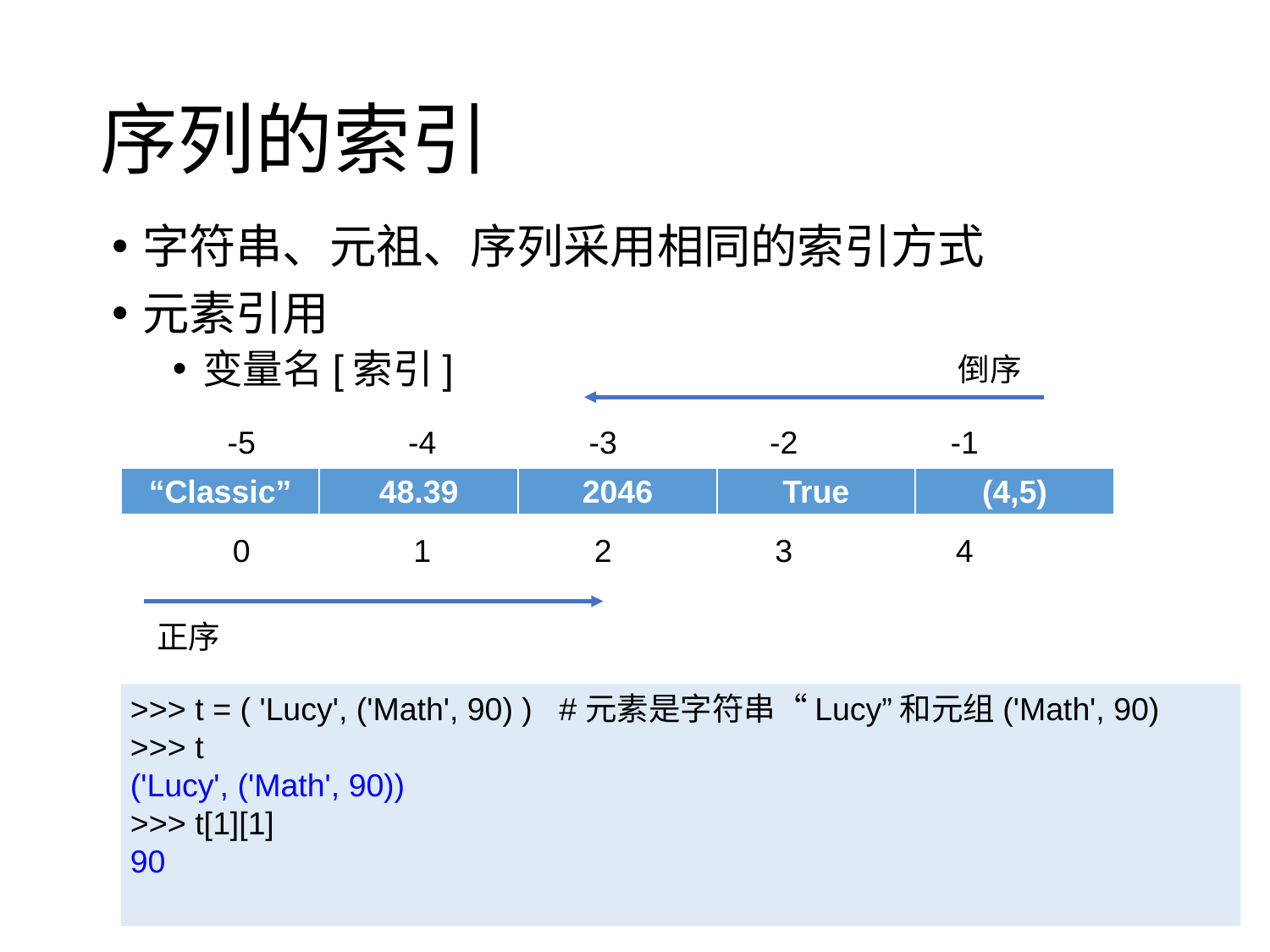

# 序列的索引
字符串、元祖、序列采用相同的索引方式
元素引用
变量名[索引]
倒序
| -5 | -4 | -3 | -2 | -1 |
| --- | --- | --- | --- | --- |
| “Classic” | 48.39 | 2046 | True | (4,5) |
| --- | --- | --- | --- | --- |
| 0 | 1 | 2 | 3 | 4 |
| --- | --- | --- | --- | --- |
正序
>>> t = ( 'Lucy', ('Math', 90) )   #元素是字符串“Lucy”和元组('Math', 90)
>>> t
('Lucy', ('Math', 90))
>>> t[1][1]
90